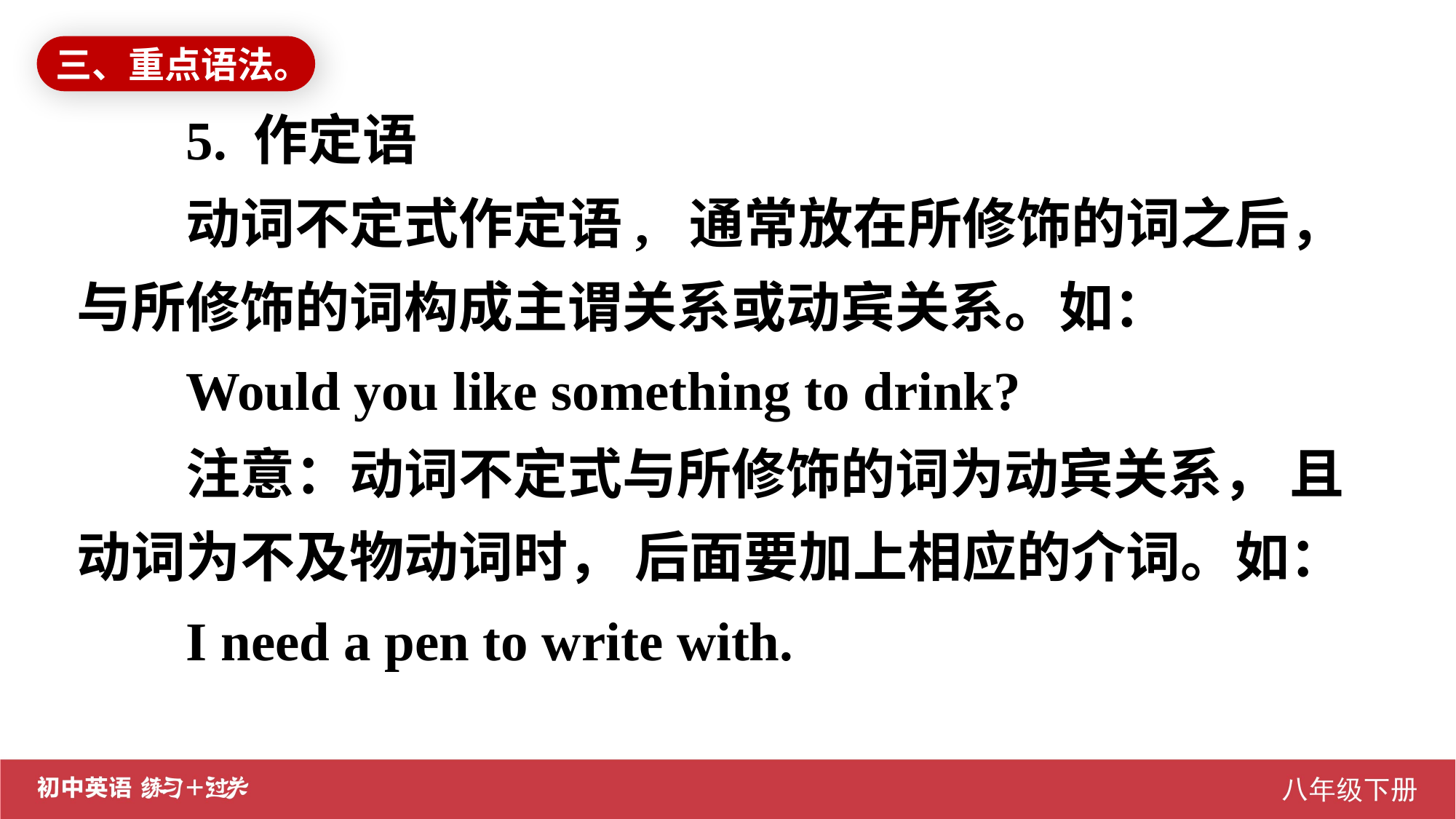

三、重点语法。
5. 作定语
动词不定式作定语,  通常放在所修饰的词之后， 与所修饰的词构成主谓关系或动宾关系。如：
Would you like something to drink?
注意：动词不定式与所修饰的词为动宾关系， 且动词为不及物动词时， 后面要加上相应的介词。如： 	I need a pen to write with.